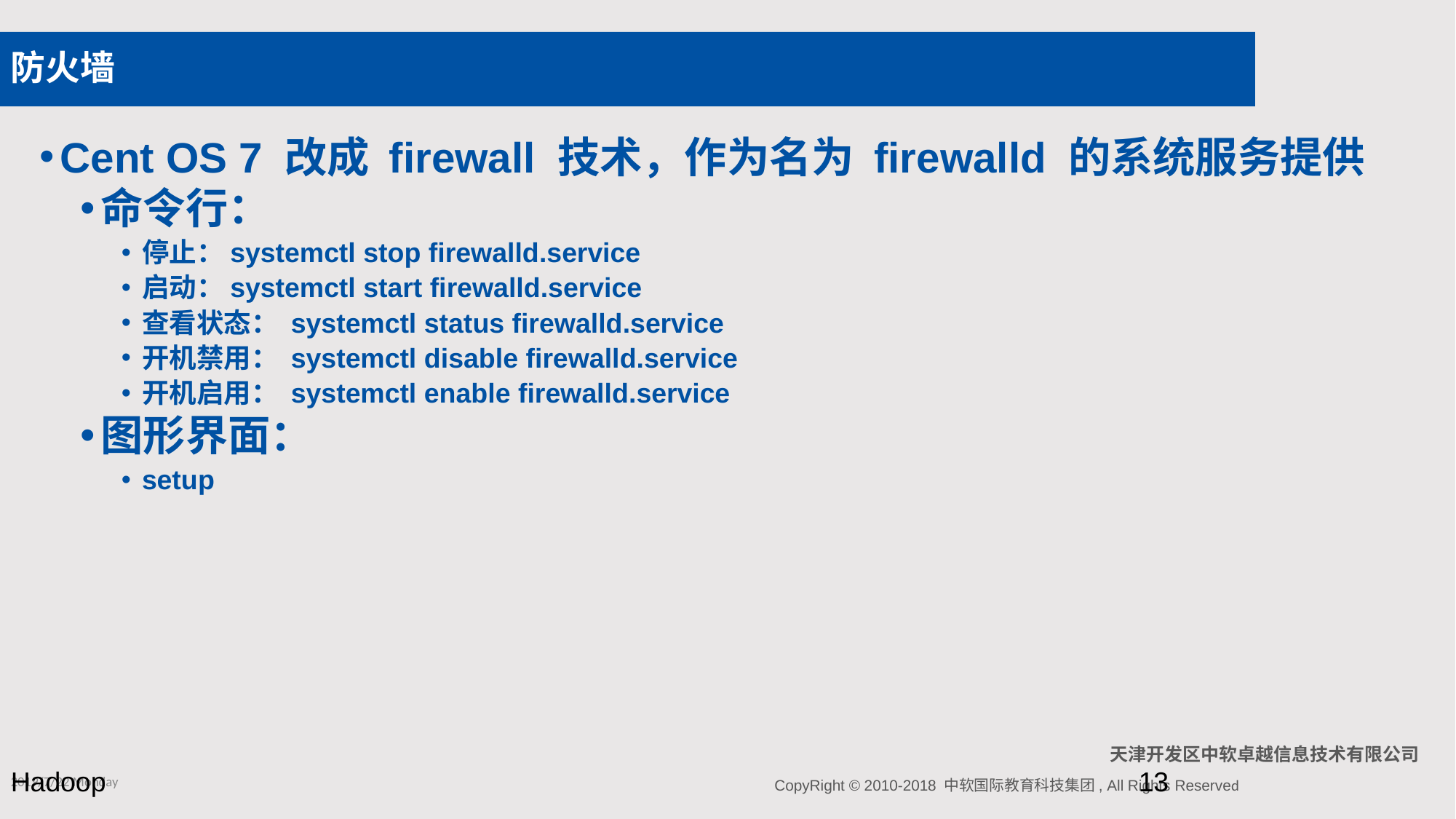

# 防火墙
Cent OS 7 改成 firewall 技术，作为名为 firewalld 的系统服务提供
命令行：
停止：systemctl stop firewalld.service
启动：systemctl start firewalld.service
查看状态： systemctl status firewalld.service
开机禁用： systemctl disable firewalld.service
开机启用： systemctl enable firewalld.service
图形界面：
setup

2019/7/22 Monday
Hadoop
13